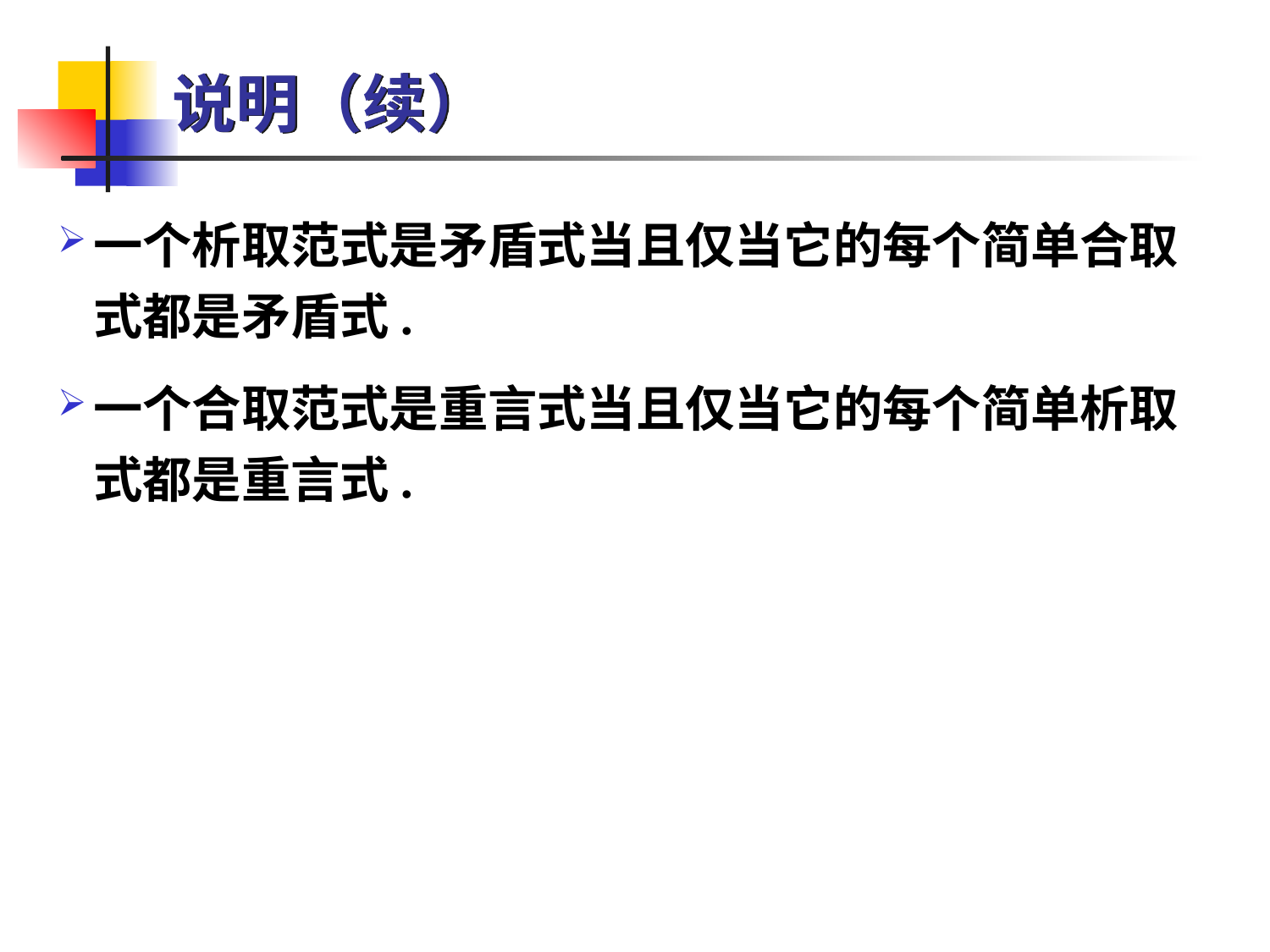

# 说明（续）
一个析取范式是矛盾式当且仅当它的每个简单合取式都是矛盾式.
一个合取范式是重言式当且仅当它的每个简单析取式都是重言式.